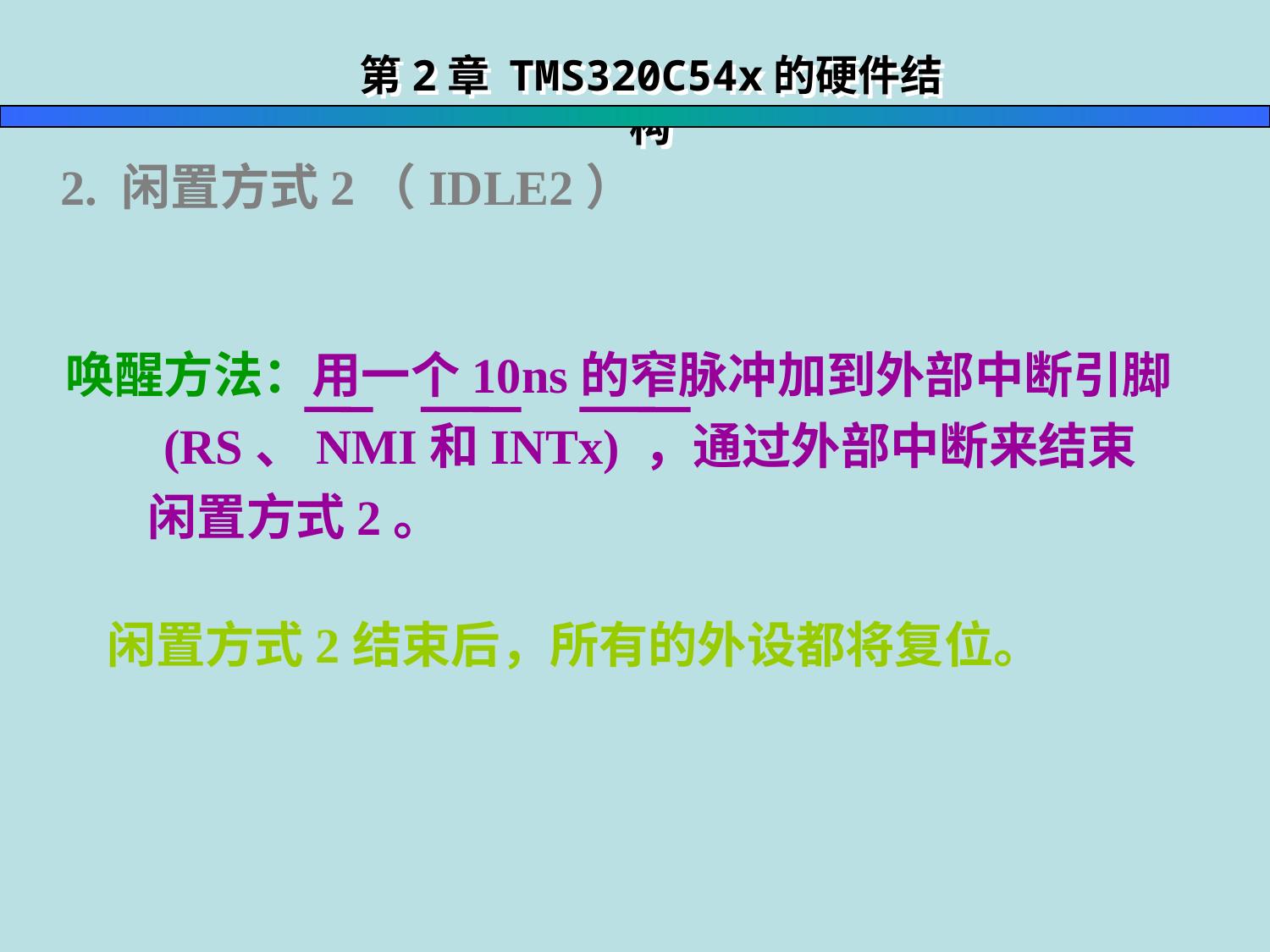

第2章 TMS320C54x的硬件结构

2. 闲置方式2（IDLE2）
唤醒方法：用一个10ns的窄脉冲加到外部中断引脚
           (RS、NMI和INTx) ，通过外部中断来结束
           闲置方式2。

    闲置方式2结束后，所有的外设都将复位。
194